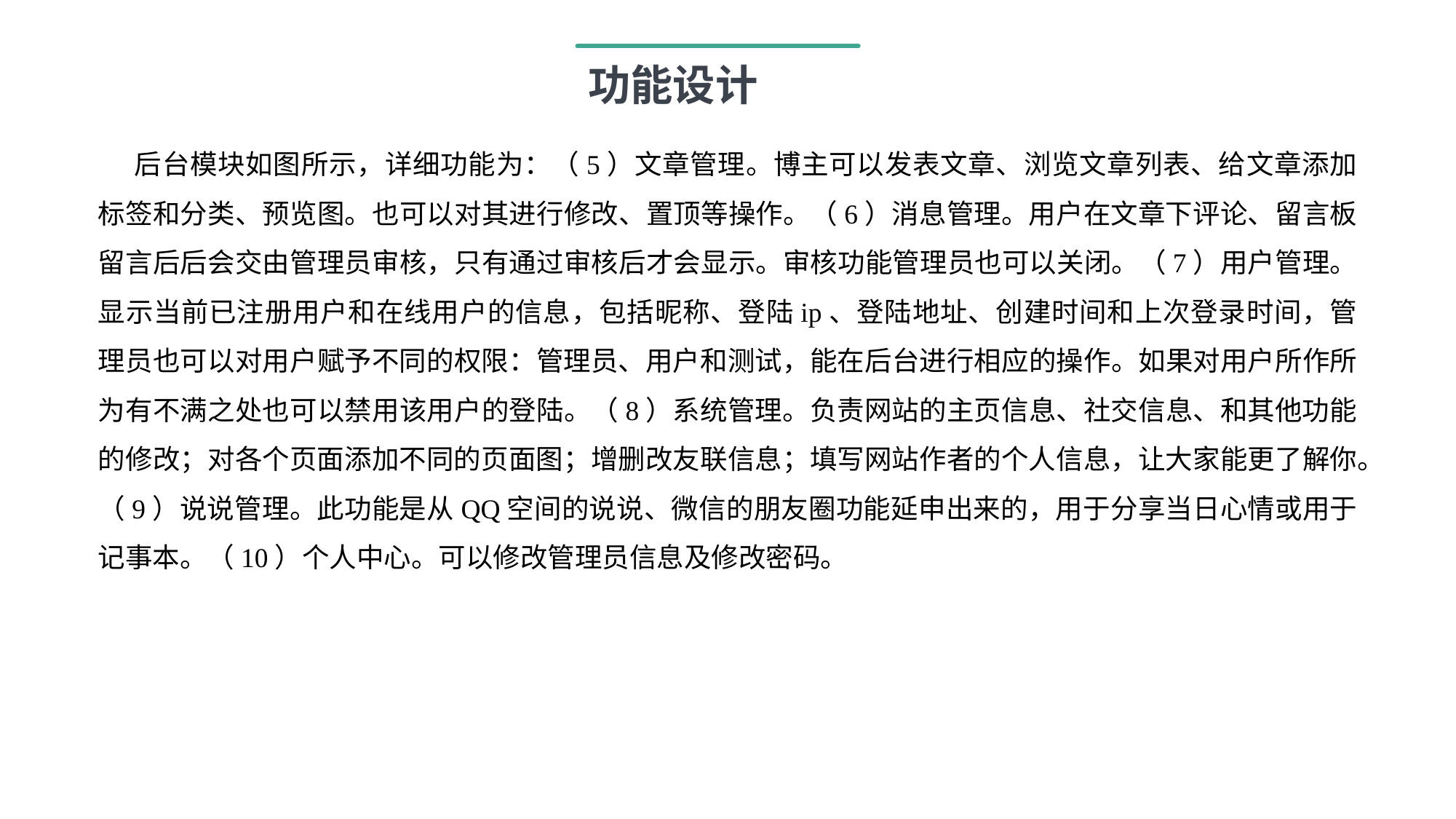

功能设计
后台模块如图所示，详细功能为：（5）文章管理。博主可以发表文章、浏览文章列表、给文章添加标签和分类、预览图。也可以对其进行修改、置顶等操作。（6）消息管理。用户在文章下评论、留言板留言后后会交由管理员审核，只有通过审核后才会显示。审核功能管理员也可以关闭。（7）用户管理。显示当前已注册用户和在线用户的信息，包括昵称、登陆ip、登陆地址、创建时间和上次登录时间，管理员也可以对用户赋予不同的权限：管理员、用户和测试，能在后台进行相应的操作。如果对用户所作所为有不满之处也可以禁用该用户的登陆。（8）系统管理。负责网站的主页信息、社交信息、和其他功能的修改；对各个页面添加不同的页面图；增删改友联信息；填写网站作者的个人信息，让大家能更了解你。（9）说说管理。此功能是从QQ空间的说说、微信的朋友圈功能延申出来的，用于分享当日心情或用于记事本。（10）个人中心。可以修改管理员信息及修改密码。